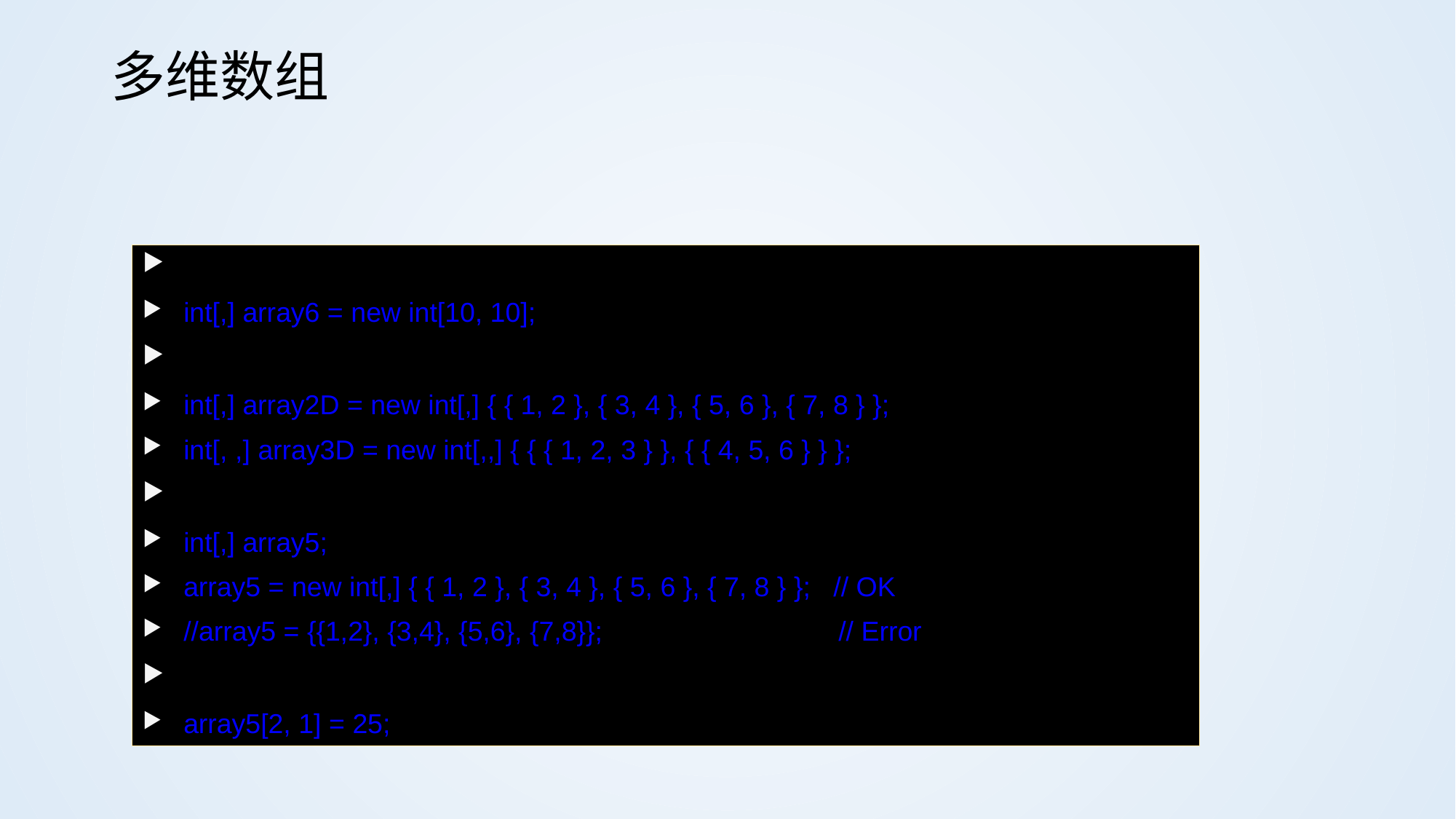

# 多维数组
声明数组
int[,] array6 = new int[10, 10];
声明数组时将其初始化
int[,] array2D = new int[,] { { 1, 2 }, { 3, 4 }, { 5, 6 }, { 7, 8 } };
int[, ,] array3D = new int[,,] { { { 1, 2, 3 } }, { { 4, 5, 6 } } };
声明一个数组变量但先不将其初始化
int[,] array5;
array5 = new int[,] { { 1, 2 }, { 3, 4 }, { 5, 6 }, { 7, 8 } };   // OK
//array5 = {{1,2}, {3,4}, {5,6}, {7,8}};   		// Error
也可以给数组元素赋值，例如：
array5[2, 1] = 25;